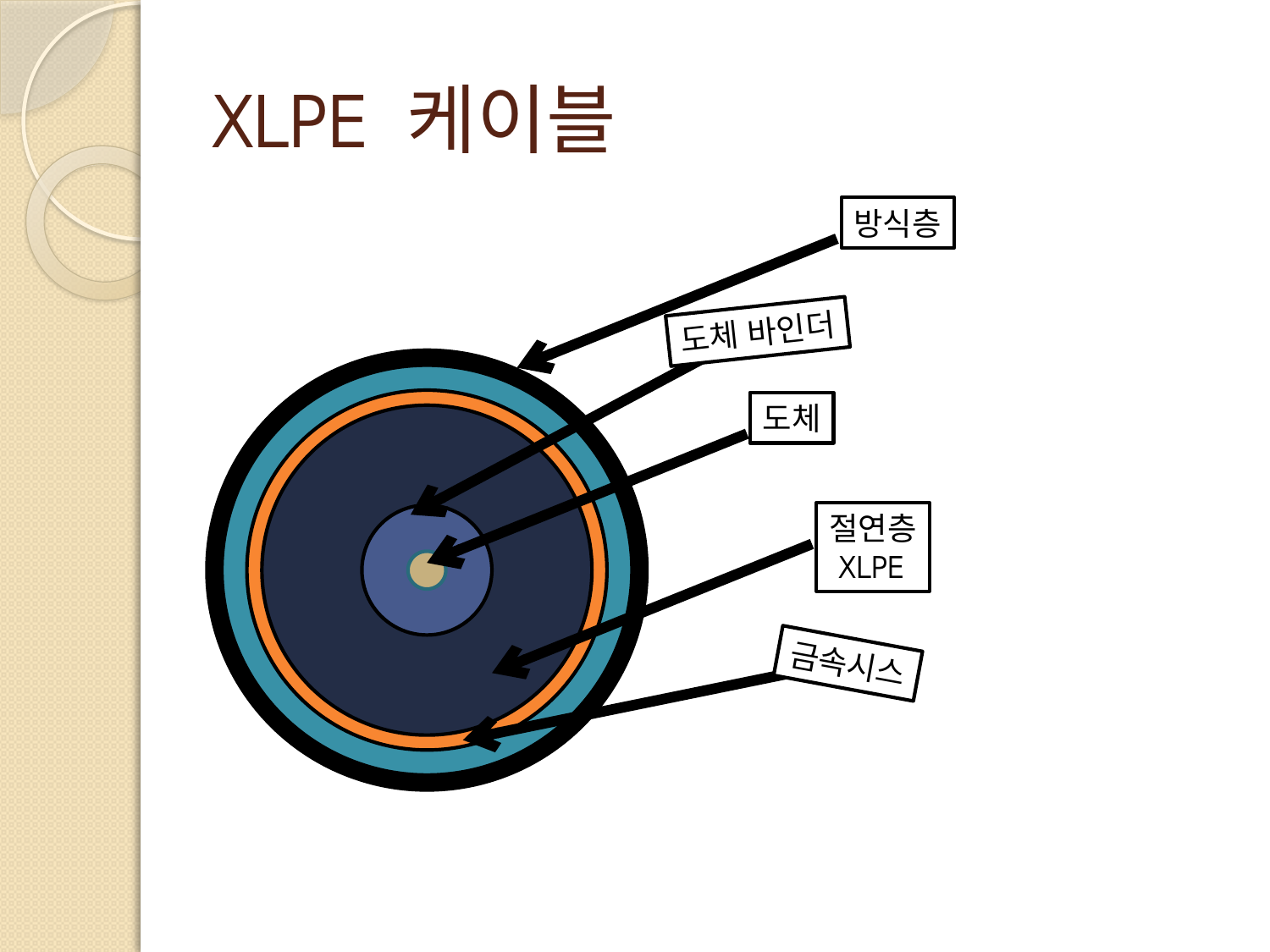

# XLPE 케이블
방식층
도체 바인더

도체
절연층
 XLPE
금속시스